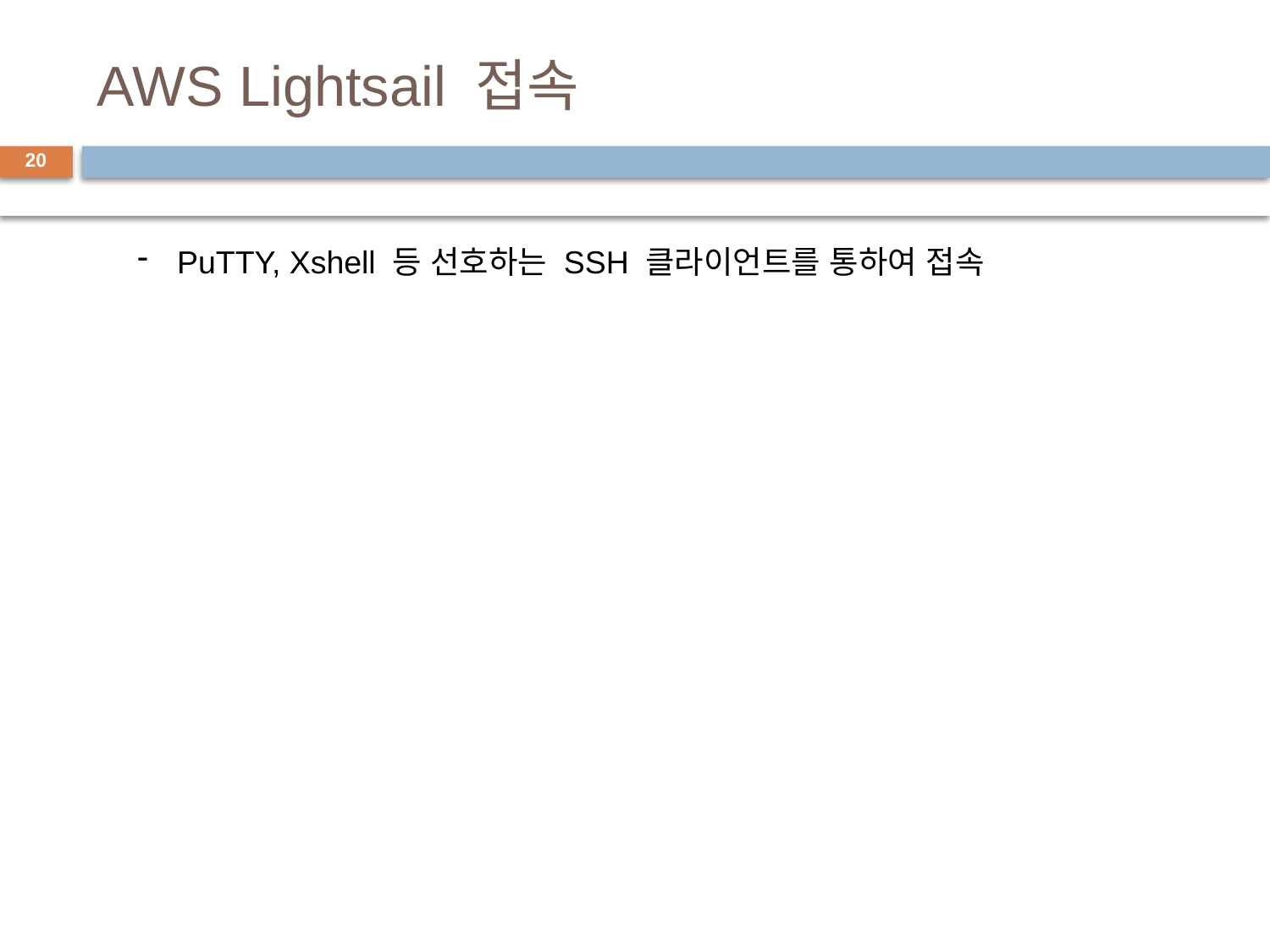

# AWS Lightsail 접속
20
PuTTY, Xshell 등 선호하는 SSH 클라이언트를 통하여 접속